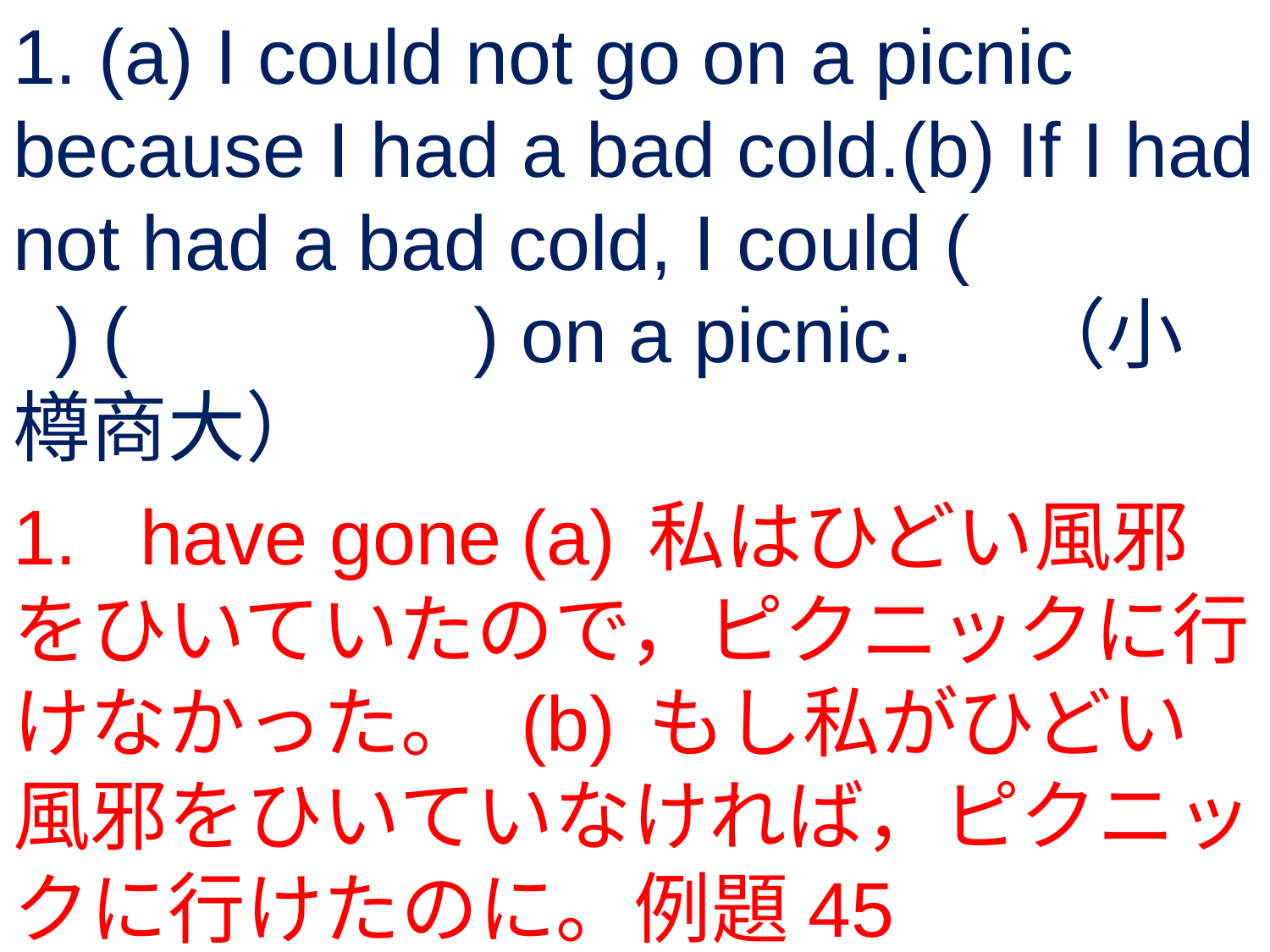

# 1. (a) I could not go on a picnic because I had a bad cold.(b) If I had not had a bad cold, I could (                ) (                ) on a picnic.	（小樽商大）
1.	have gone	(a)	私はひどい風邪をひいていたので，ピクニックに行けなかった。	(b)	もし私がひどい風邪をひいていなければ，ピクニックに行けたのに。例題45